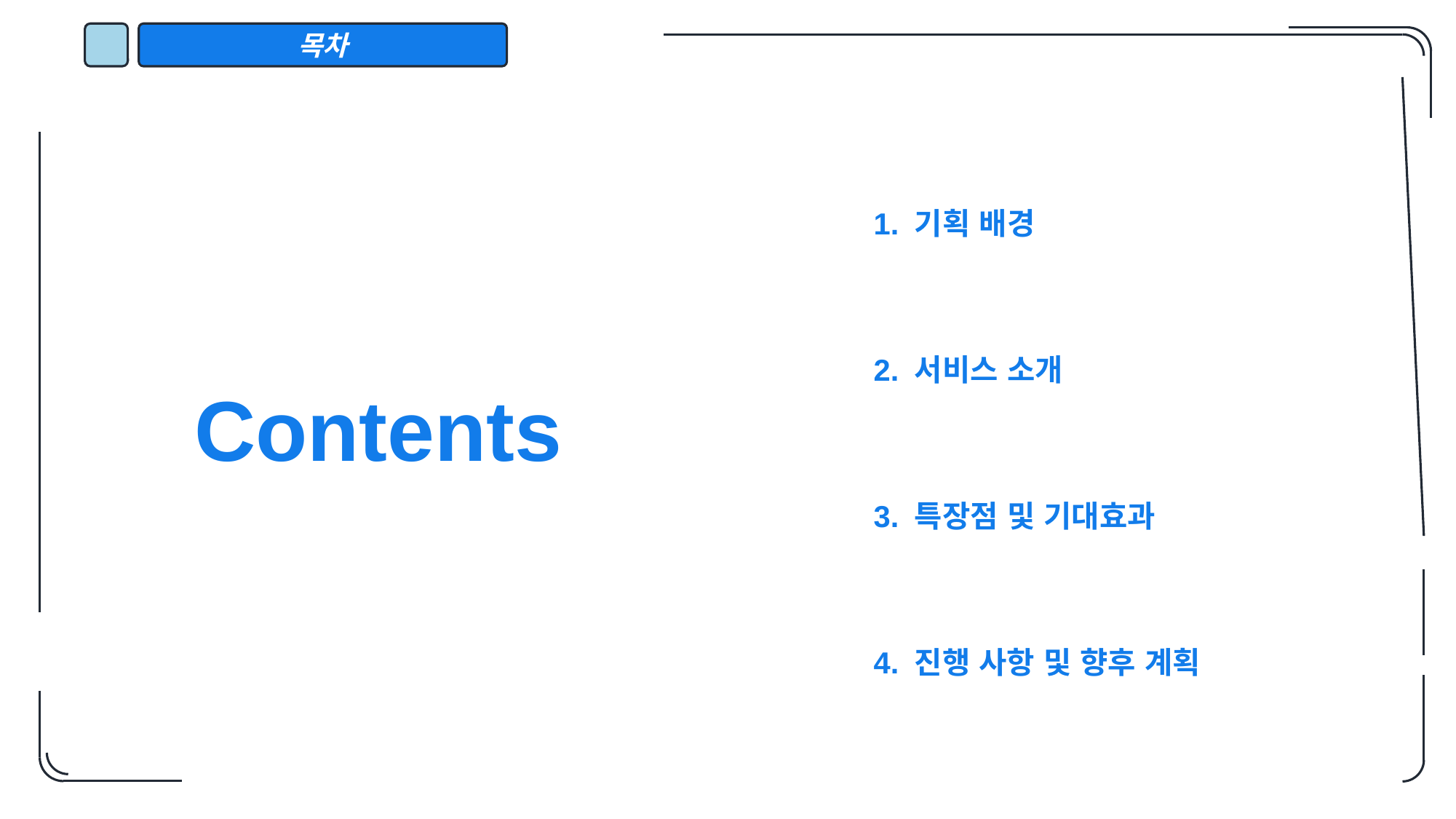

목차

1. 기획 배경
2. 서비스 소개
Contents
3. 특장점 및 기대효과
4. 진행 사항 및 향후 계획